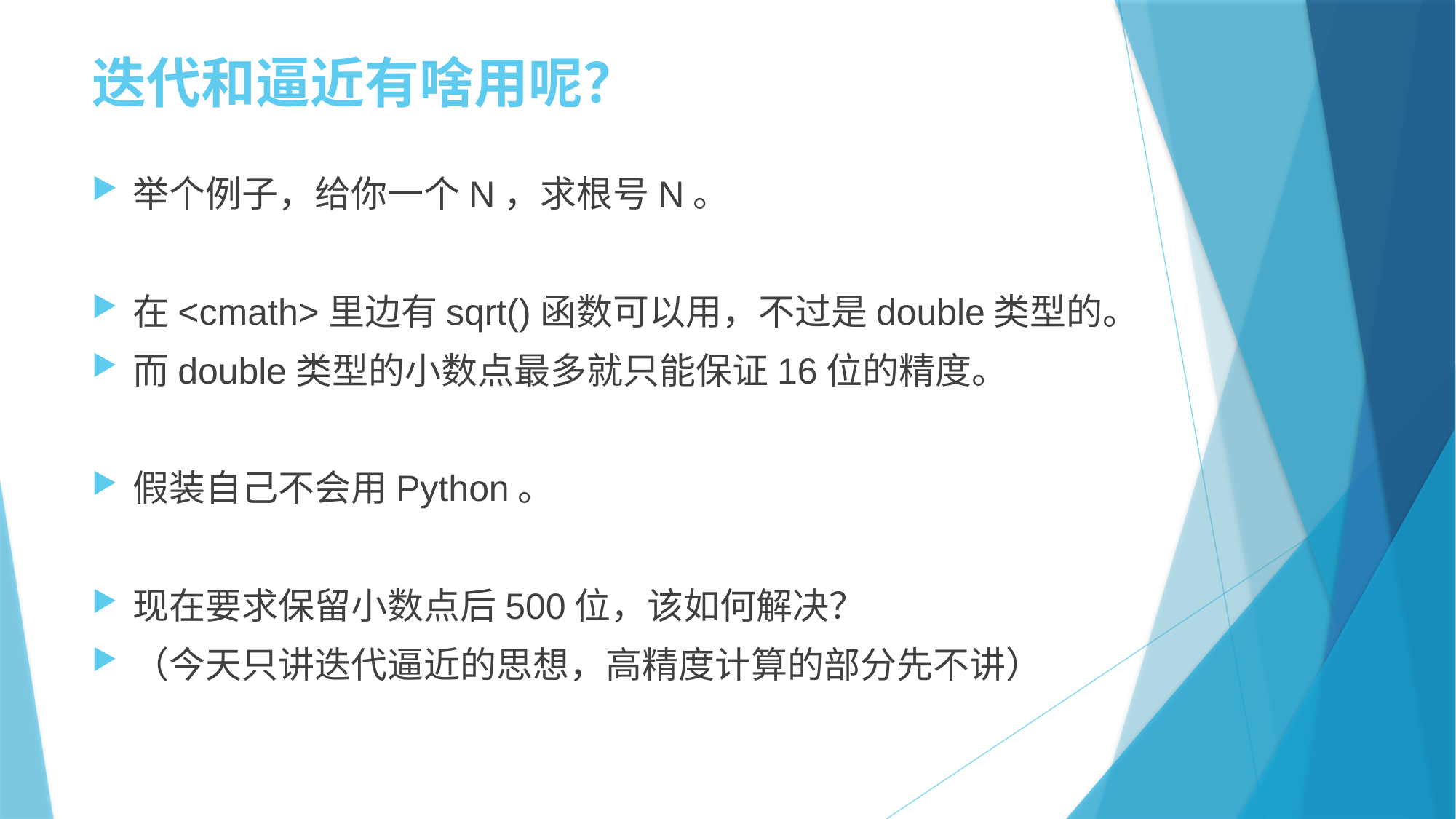

# 迭代和逼近有啥用呢？
举个例子，给你一个N，求根号N。

在<cmath>里边有sqrt()函数可以用，不过是double类型的。
而double类型的小数点最多就只能保证16位的精度。

假装自己不会用Python。

现在要求保留小数点后500位，该如何解决？
（今天只讲迭代逼近的思想，高精度计算的部分先不讲）